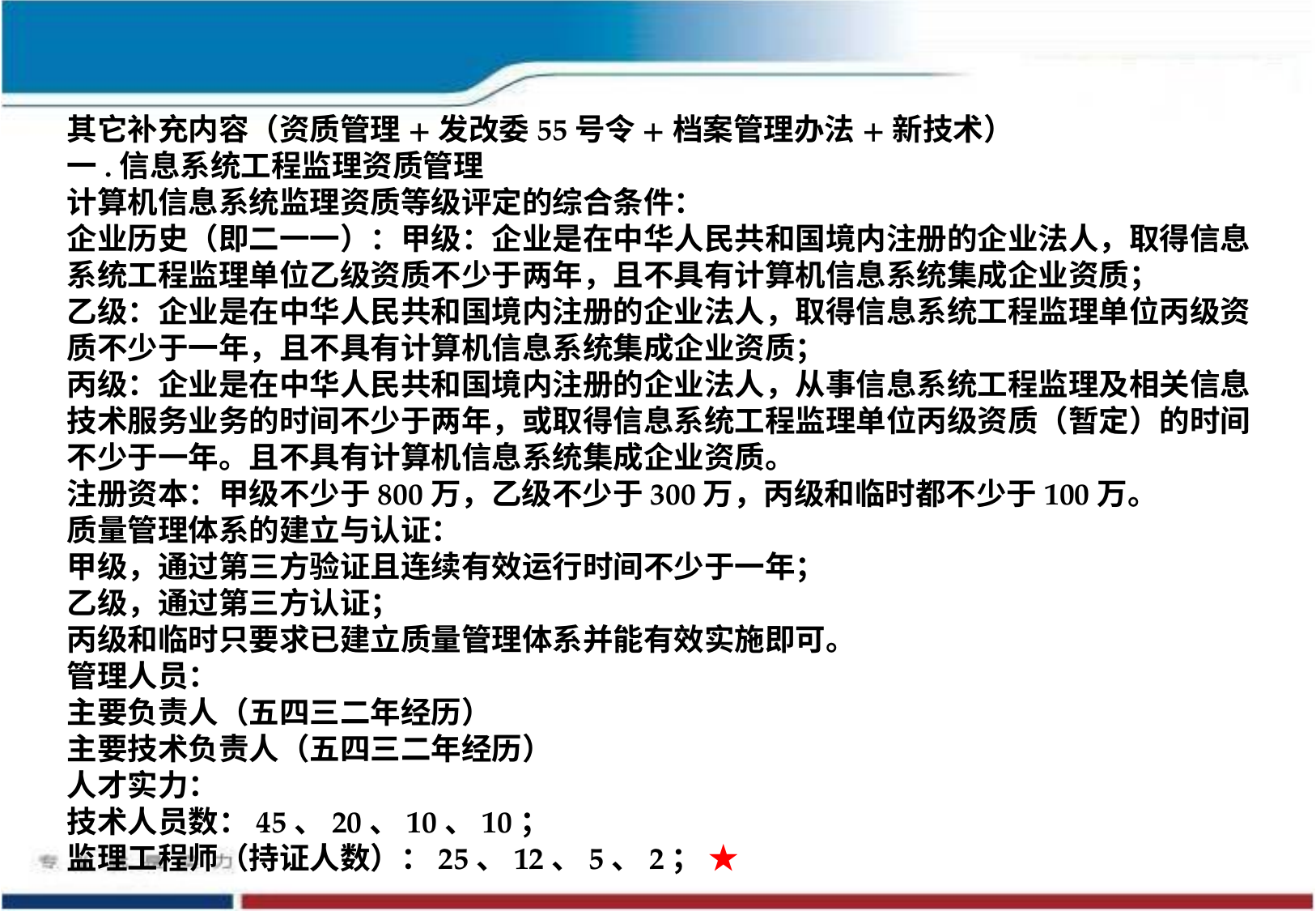

其它补充内容（资质管理+发改委55号令+档案管理办法+新技术）
一.信息系统工程监理资质管理
计算机信息系统监理资质等级评定的综合条件：
企业历史（即二一一）：甲级：企业是在中华人民共和国境内注册的企业法人，取得信息系统工程监理单位乙级资质不少于两年，且不具有计算机信息系统集成企业资质；
乙级：企业是在中华人民共和国境内注册的企业法人，取得信息系统工程监理单位丙级资质不少于一年，且不具有计算机信息系统集成企业资质；
丙级：企业是在中华人民共和国境内注册的企业法人，从事信息系统工程监理及相关信息技术服务业务的时间不少于两年，或取得信息系统工程监理单位丙级资质（暂定）的时间不少于一年。且不具有计算机信息系统集成企业资质。
注册资本：甲级不少于800万，乙级不少于300万，丙级和临时都不少于100万。
质量管理体系的建立与认证：
甲级，通过第三方验证且连续有效运行时间不少于一年；
乙级，通过第三方认证；
丙级和临时只要求已建立质量管理体系并能有效实施即可。
管理人员：
主要负责人（五四三二年经历）
主要技术负责人（五四三二年经历）
人才实力：
技术人员数：45、20、10、10；
监理工程师（持证人数）：25、12、5、2； ★